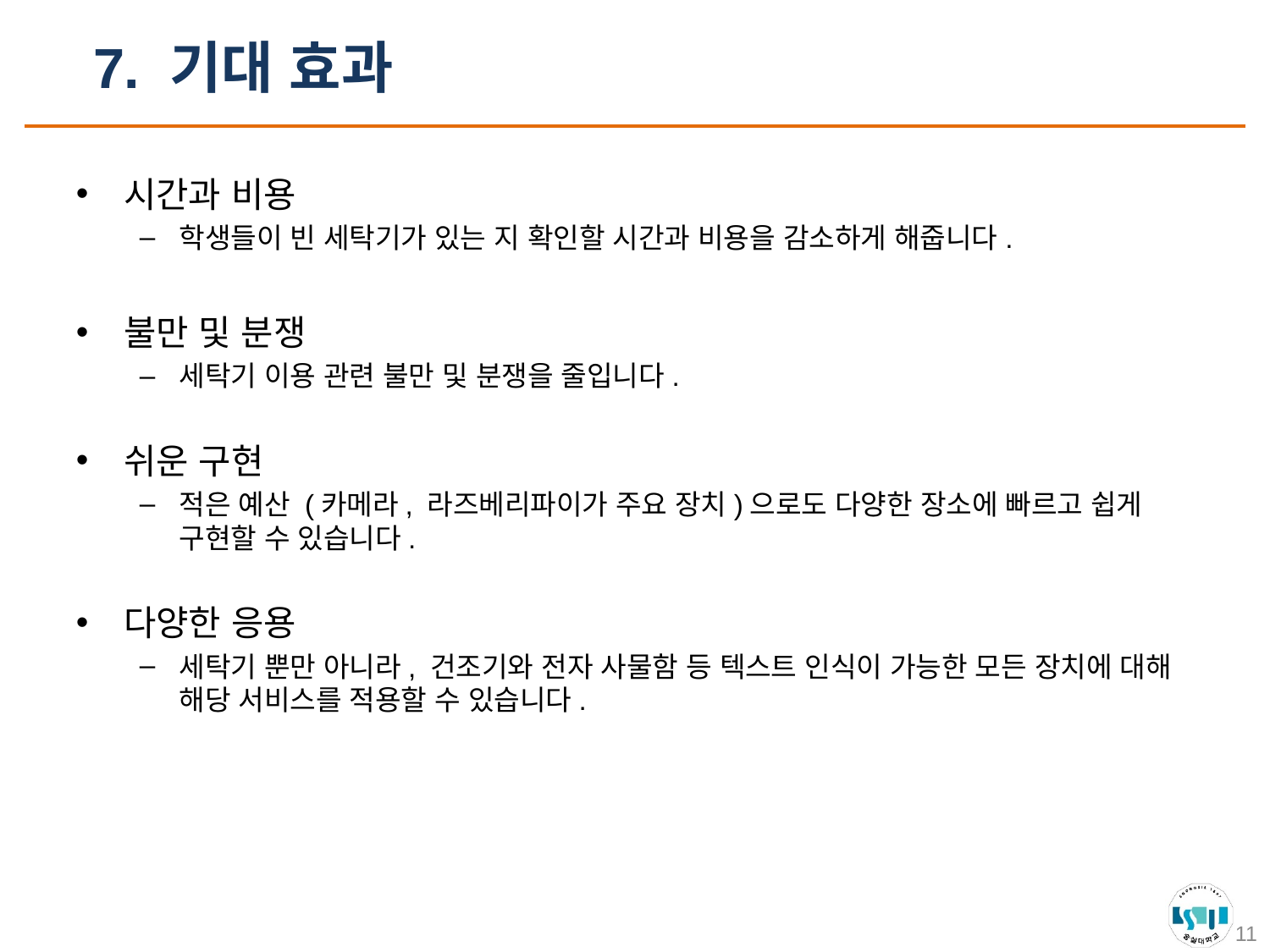

7. 기대 효과
시간과 비용
학생들이 빈 세탁기가 있는 지 확인할 시간과 비용을 감소하게 해줍니다.

불만 및 분쟁
세탁기 이용 관련 불만 및 분쟁을 줄입니다.

쉬운 구현
적은 예산 (카메라, 라즈베리파이가 주요 장치)으로도 다양한 장소에 빠르고 쉽게 구현할 수 있습니다.

다양한 응용
세탁기 뿐만 아니라, 건조기와 전자 사물함 등 텍스트 인식이 가능한 모든 장치에 대해 해당 서비스를 적용할 수 있습니다.
11